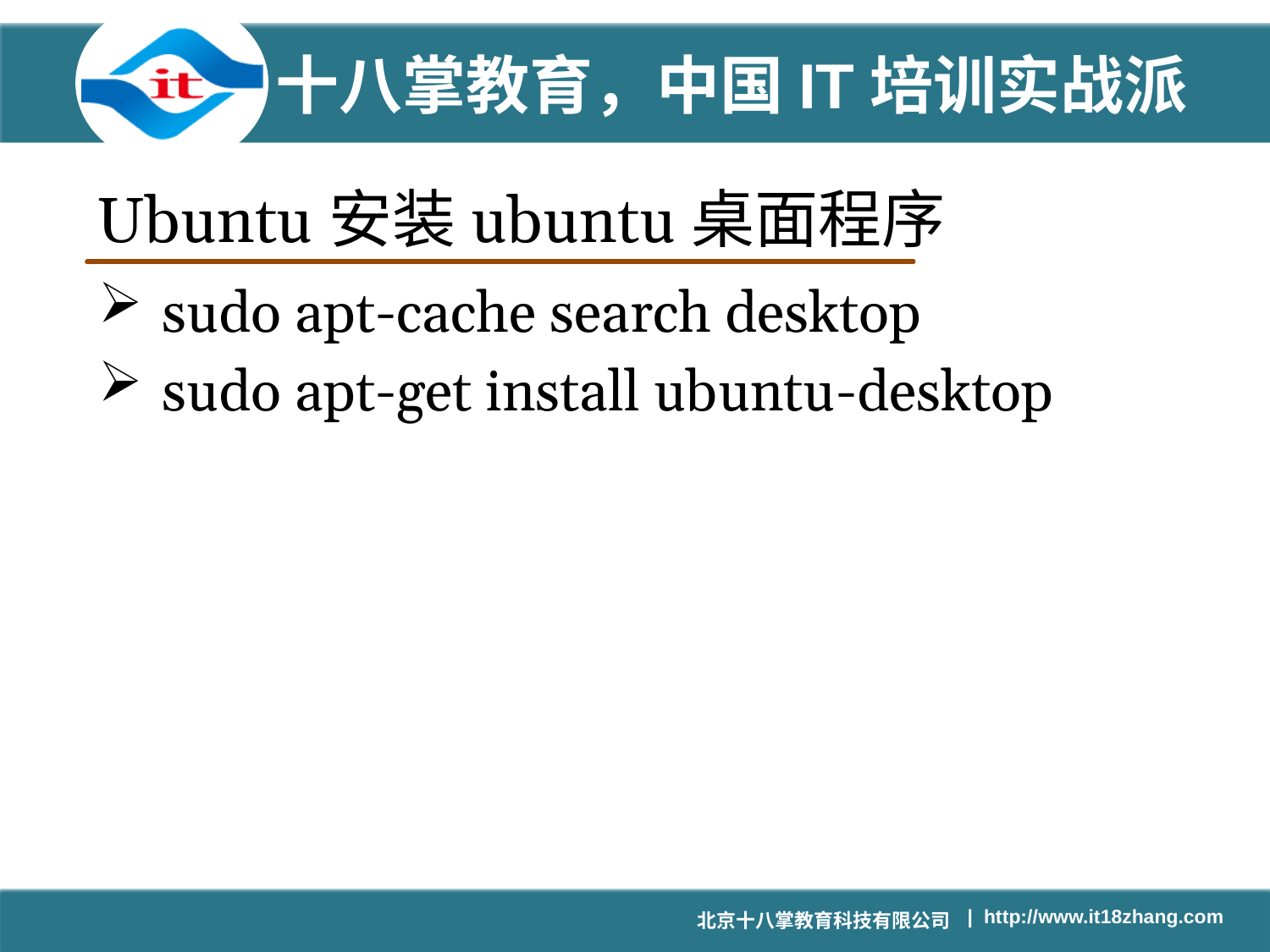

# Ubuntu安装ubuntu桌面程序
sudo apt-cache search desktop
sudo apt-get install ubuntu-desktop